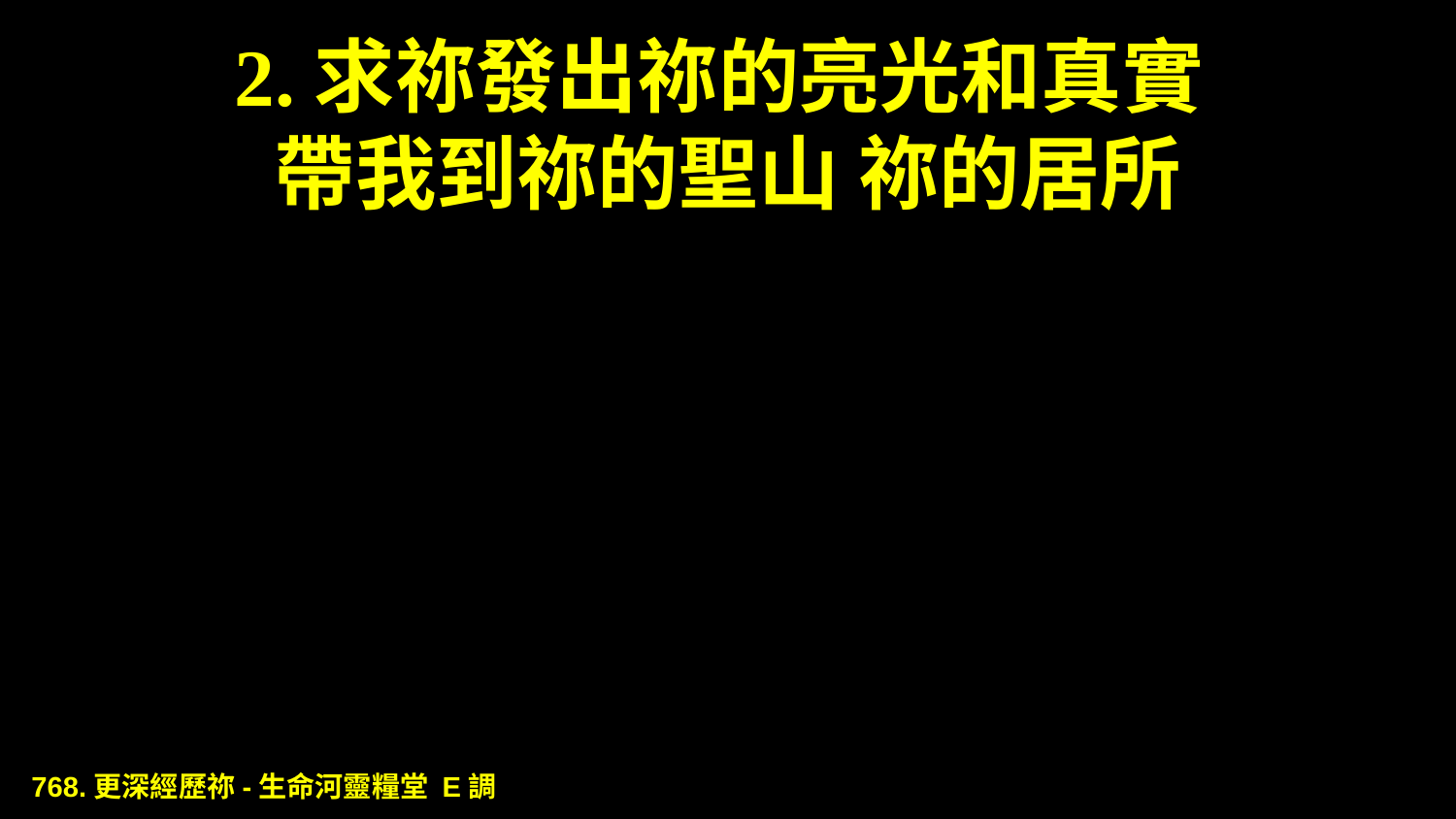

# 2.求祢發出祢的亮光和真實 帶我到祢的聖山 祢的居所
768.更深經歷祢-生命河靈糧堂 E調